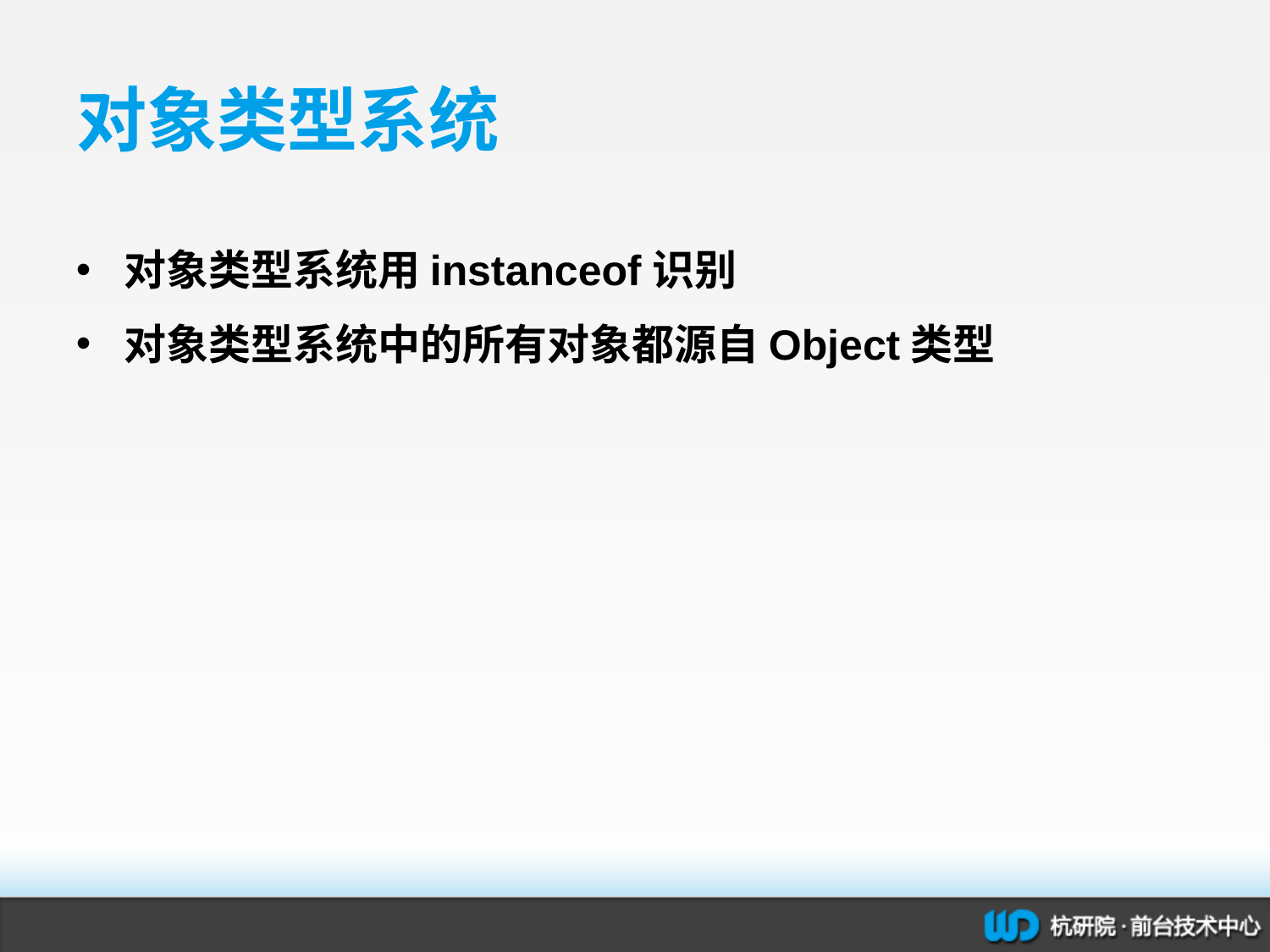

# 对象类型系统
对象类型系统用instanceof识别
对象类型系统中的所有对象都源自Object类型